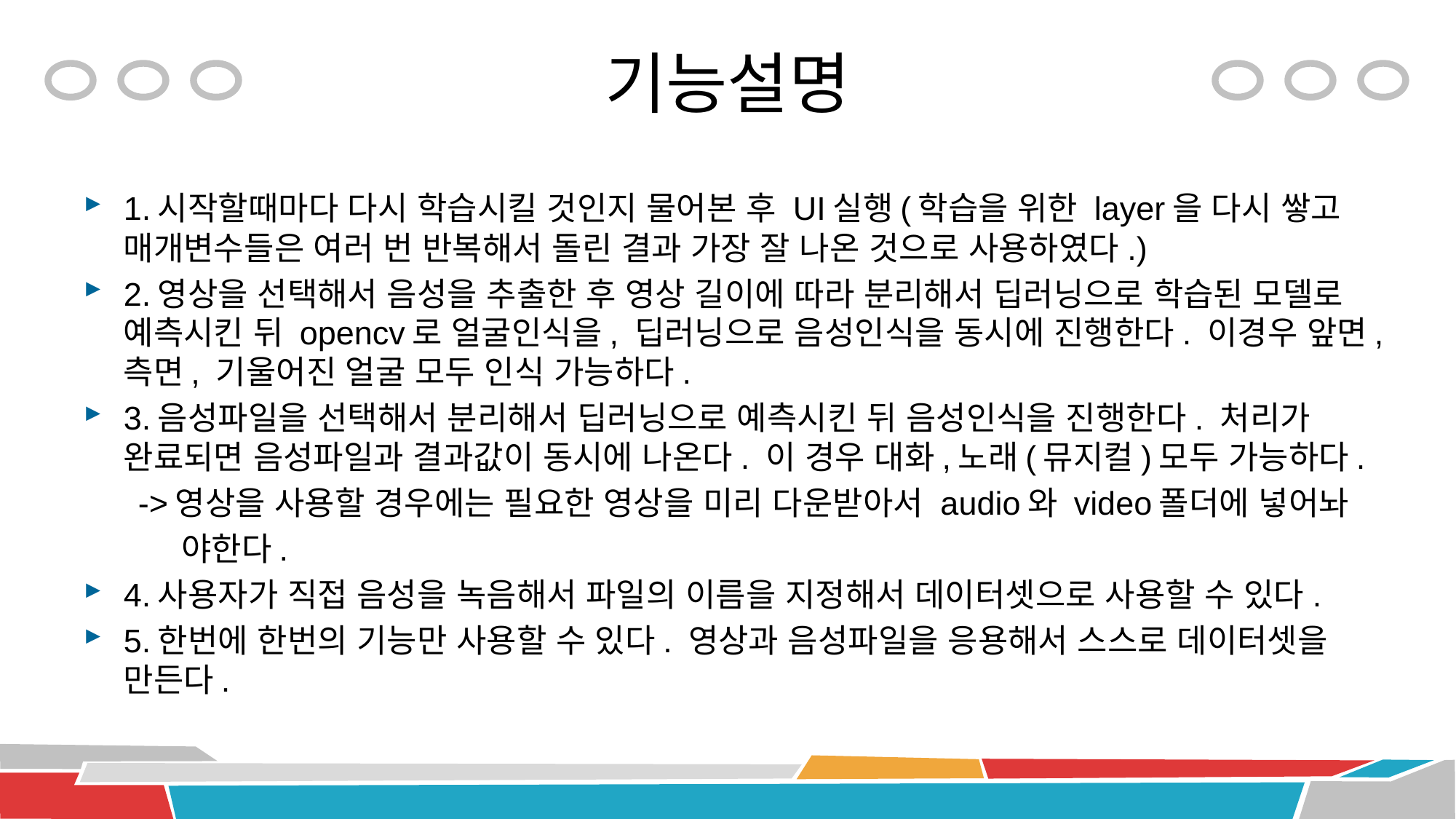

# 기능설명
1.시작할때마다 다시 학습시킬 것인지 물어본 후 UI실행(학습을 위한 layer을 다시 쌓고 매개변수들은 여러 번 반복해서 돌린 결과 가장 잘 나온 것으로 사용하였다.)
2.영상을 선택해서 음성을 추출한 후 영상 길이에 따라 분리해서 딥러닝으로 학습된 모델로 예측시킨 뒤 opencv로 얼굴인식을, 딥러닝으로 음성인식을 동시에 진행한다. 이경우 앞면,측면, 기울어진 얼굴 모두 인식 가능하다.
3.음성파일을 선택해서 분리해서 딥러닝으로 예측시킨 뒤 음성인식을 진행한다. 처리가 완료되면 음성파일과 결과값이 동시에 나온다. 이 경우 대화,노래(뮤지컬)모두 가능하다.
      ->영상을 사용할 경우에는 필요한 영상을 미리 다운받아서 audio와 video폴더에 넣어놔
          야한다.
4.사용자가 직접 음성을 녹음해서 파일의 이름을 지정해서 데이터셋으로 사용할 수 있다.
5.한번에 한번의 기능만 사용할 수 있다. 영상과 음성파일을 응용해서 스스로 데이터셋을 만든다.